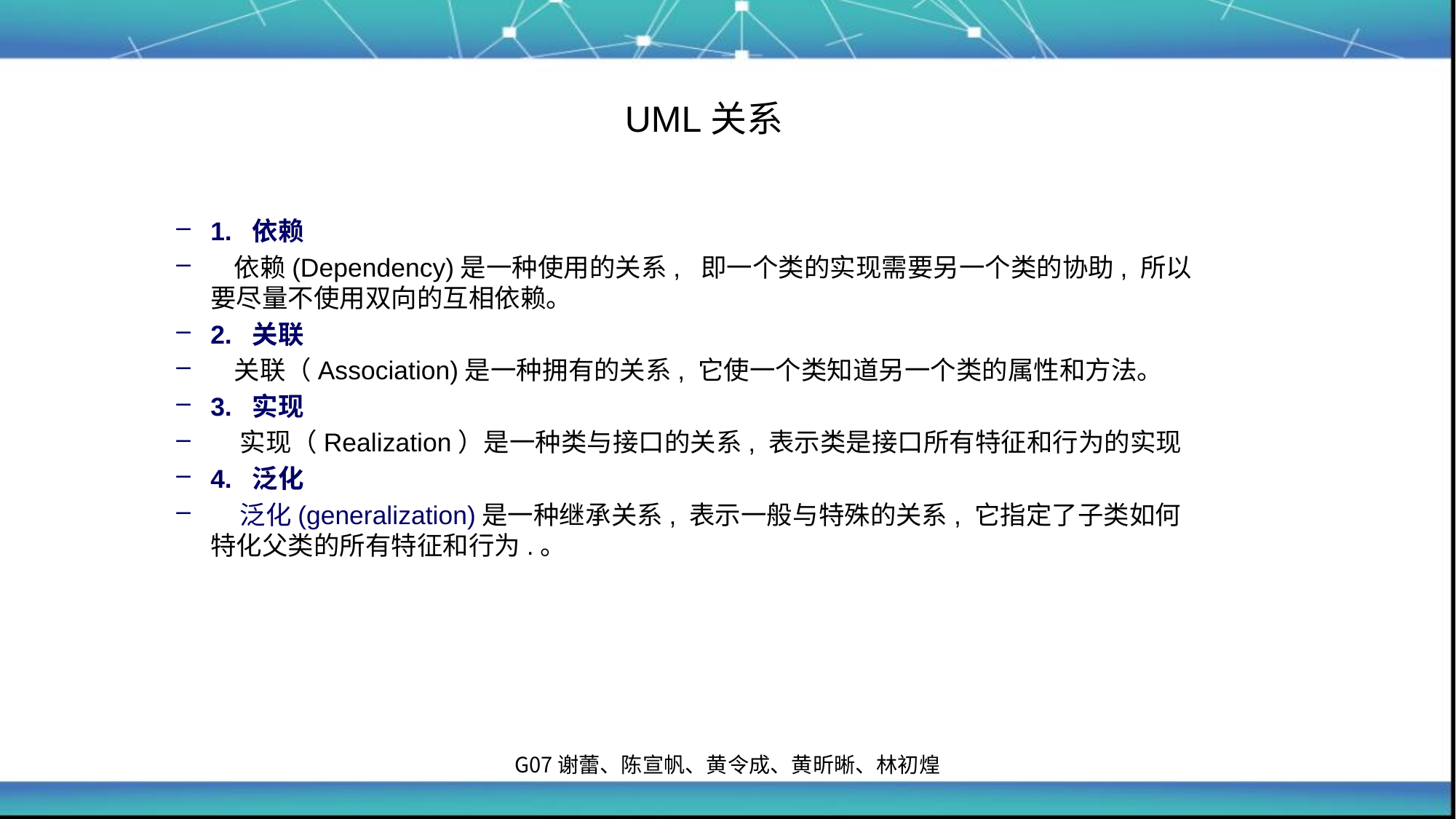

UML关系
1.  依赖
   依赖(Dependency)是一种使用的关系,  即一个类的实现需要另一个类的协助, 所以要尽量不使用双向的互相依赖。
2.  关联
   关联（Association)是一种拥有的关系, 它使一个类知道另一个类的属性和方法。
3.  实现
    实现（Realization）是一种类与接口的关系, 表示类是接口所有特征和行为的实现
4.  泛化
    泛化(generalization)是一种继承关系, 表示一般与特殊的关系, 它指定了子类如何特化父类的所有特征和行为.。

G07 谢蕾、陈宣帆、黄令成、黄昕晰、林初煌
18